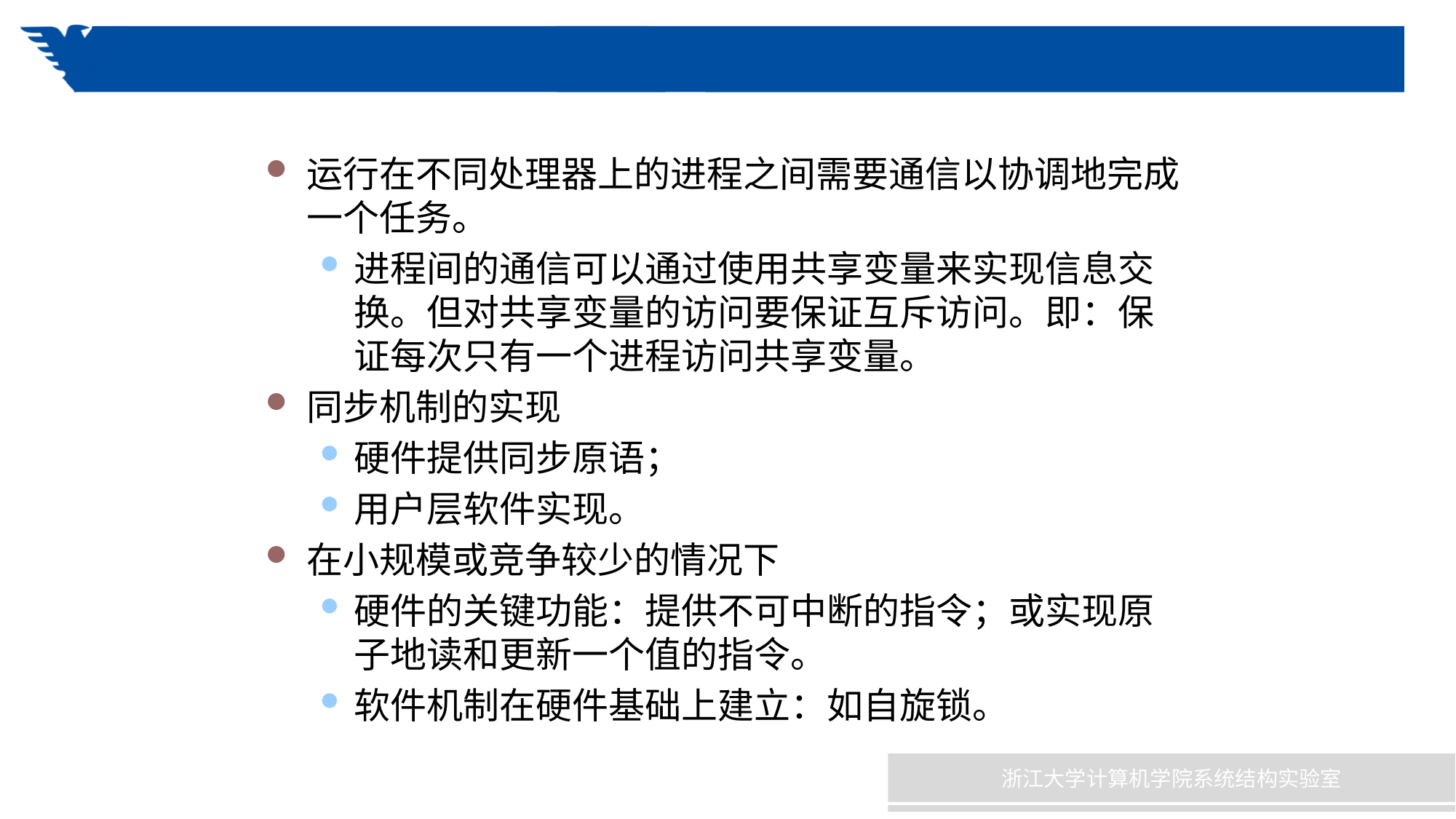

#
运行在不同处理器上的进程之间需要通信以协调地完成一个任务。
进程间的通信可以通过使用共享变量来实现信息交换。但对共享变量的访问要保证互斥访问。即：保证每次只有一个进程访问共享变量。
同步机制的实现
硬件提供同步原语；
用户层软件实现。
在小规模或竞争较少的情况下
硬件的关键功能：提供不可中断的指令；或实现原子地读和更新一个值的指令。
软件机制在硬件基础上建立：如自旋锁。